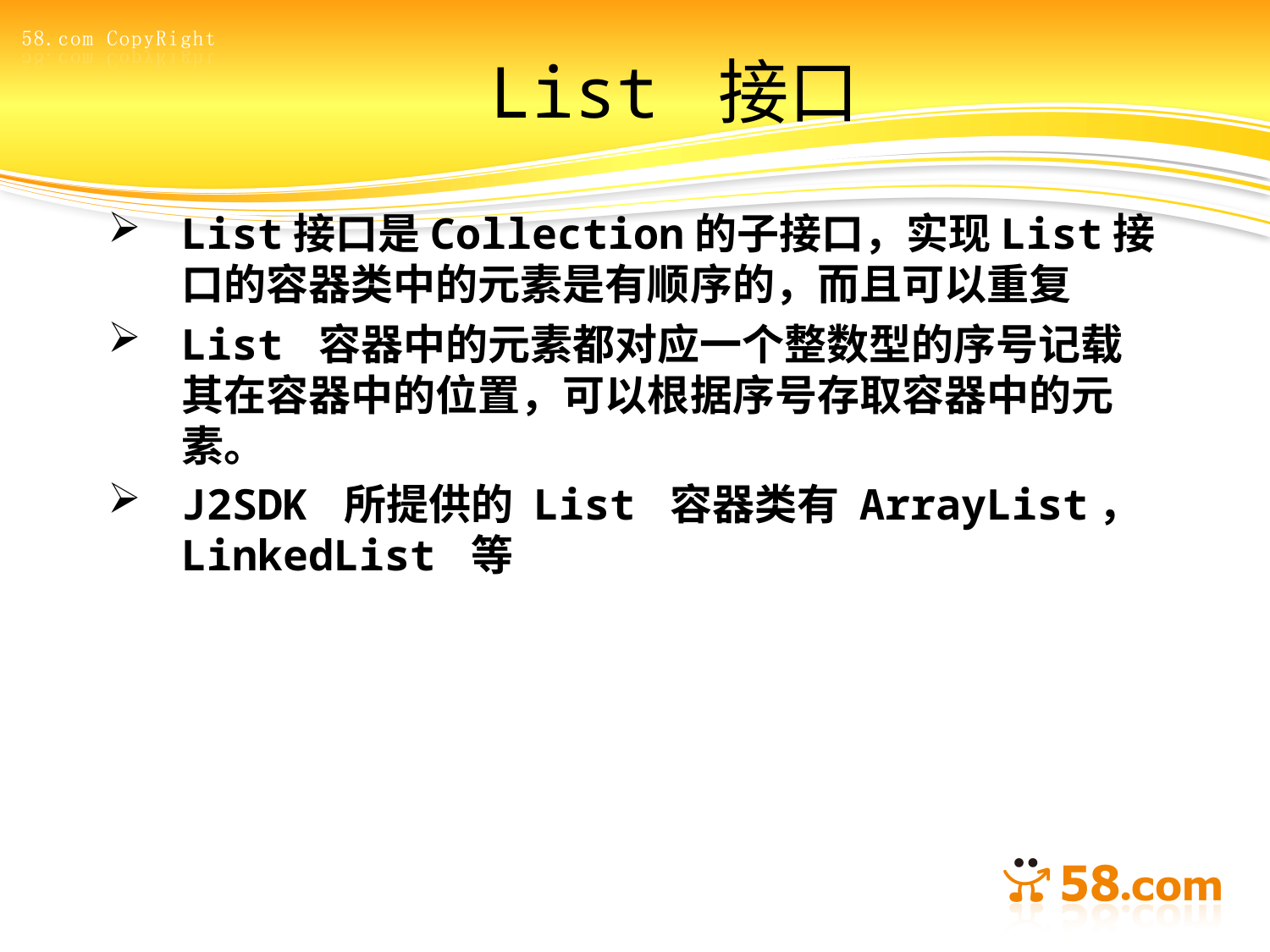

# List 接口
List接口是Collection的子接口，实现List接口的容器类中的元素是有顺序的，而且可以重复
List 容器中的元素都对应一个整数型的序号记载其在容器中的位置，可以根据序号存取容器中的元素。
J2SDK 所提供的 List 容器类有 ArrayList，LinkedList 等